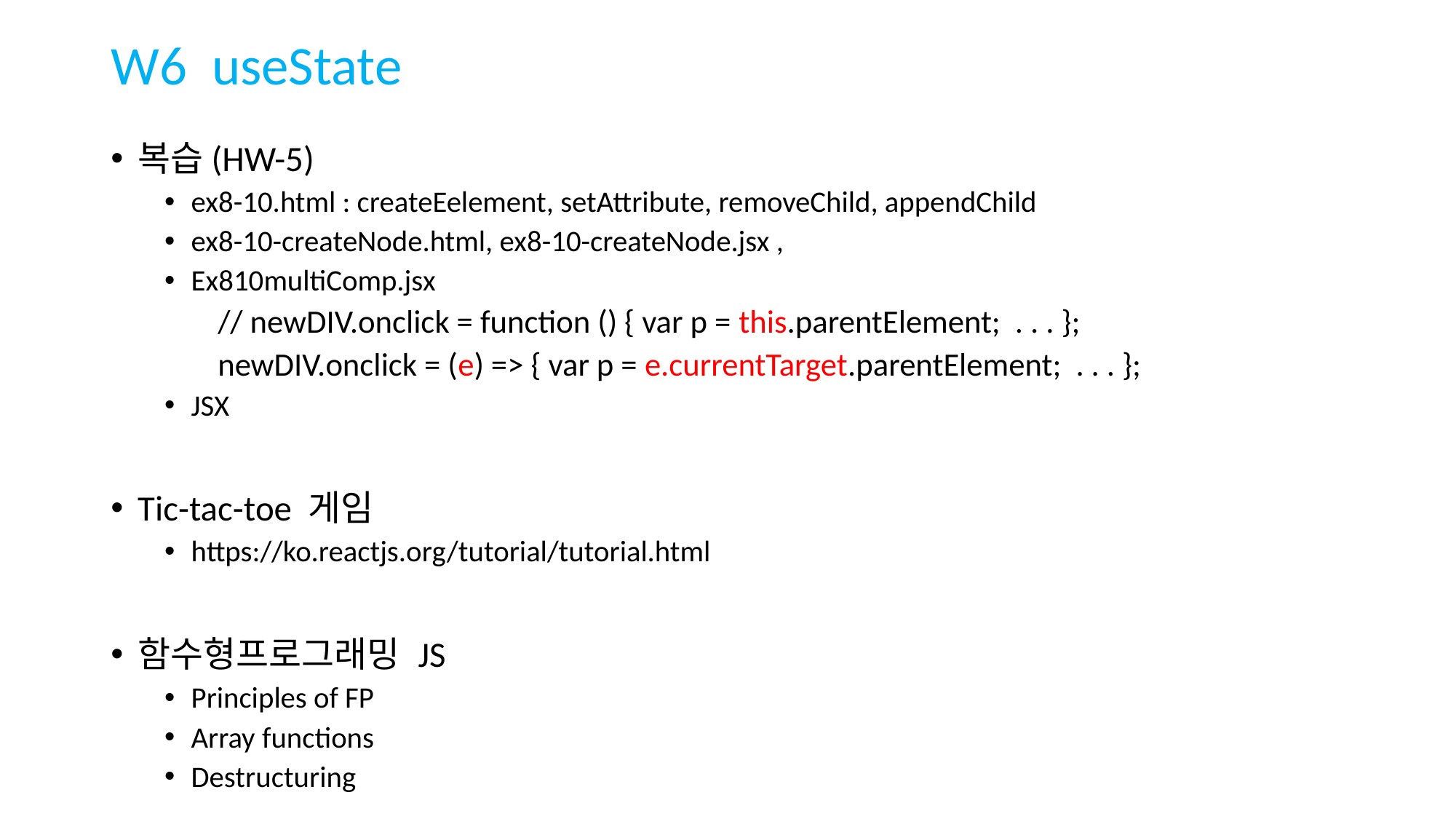

# W6  useState
복습(HW-5)
ex8-10.html : createEelement, setAttribute, removeChild, appendChild
ex8-10-createNode.html, ex8-10-createNode.jsx ,
Ex810multiComp.jsx
// newDIV.onclick = function () { var p = this.parentElement;  . . . };
newDIV.onclick = (e) => { var p = e.currentTarget.parentElement;  . . . };
JSX

Tic-tac-toe 게임
https://ko.reactjs.org/tutorial/tutorial.html

함수형프로그래밍 JS
Principles of FP
Array functions
Destructuring